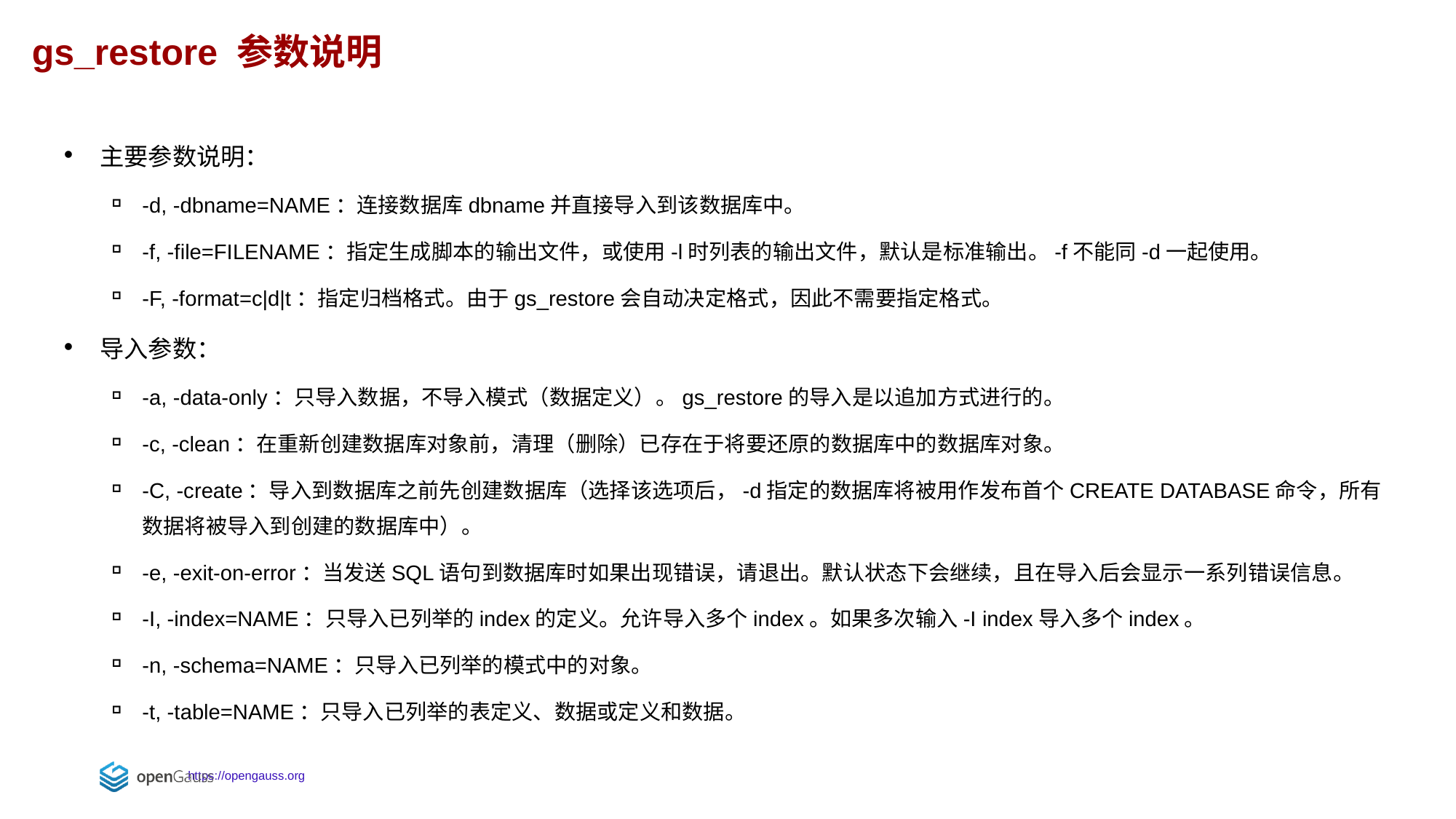

gs_restore 参数说明
主要参数说明：
-d, -dbname=NAME：连接数据库dbname并直接导入到该数据库中。
-f, -file=FILENAME：指定生成脚本的输出文件，或使用-l时列表的输出文件，默认是标准输出。-f不能同-d一起使用。
-F, -format=c|d|t：指定归档格式。由于gs_restore会自动决定格式，因此不需要指定格式。
导入参数：
-a, -data-only：只导入数据，不导入模式（数据定义）。gs_restore的导入是以追加方式进行的。
-c, -clean：在重新创建数据库对象前，清理（删除）已存在于将要还原的数据库中的数据库对象。
-C, -create：导入到数据库之前先创建数据库（选择该选项后，-d指定的数据库将被用作发布首个CREATE DATABASE命令，所有数据将被导入到创建的数据库中）。
-e, -exit-on-error：当发送SQL语句到数据库时如果出现错误，请退出。默认状态下会继续，且在导入后会显示一系列错误信息。
-I, -index=NAME：只导入已列举的index的定义。允许导入多个index。如果多次输入-I index导入多个index。
-n, -schema=NAME：只导入已列举的模式中的对象。
-t, -table=NAME：只导入已列举的表定义、数据或定义和数据。